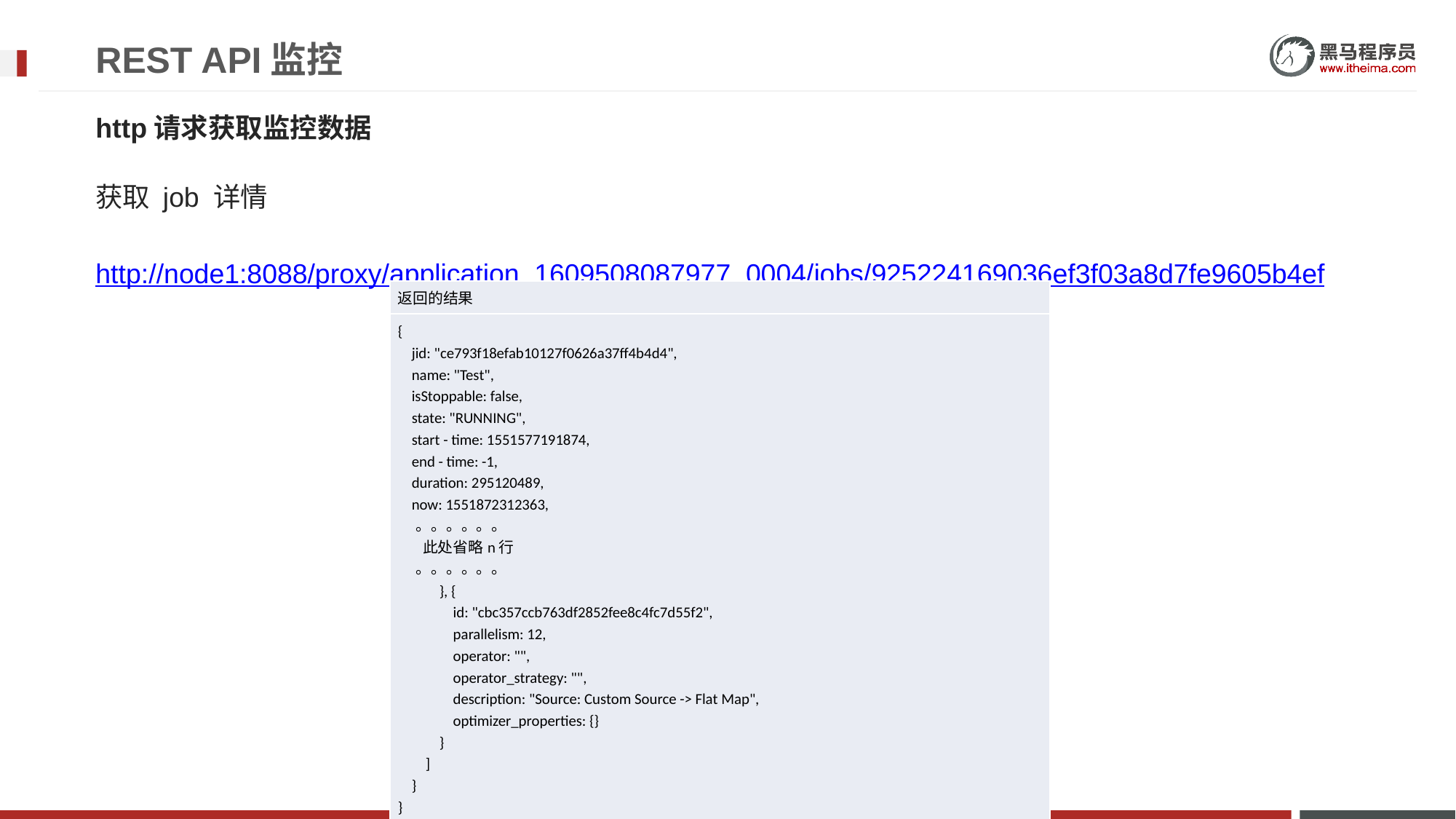

# REST API监控
http请求获取监控数据
获取 job 详情
http://node1:8088/proxy/application_1609508087977_0004/jobs/925224169036ef3f03a8d7fe9605b4ef

| 返回的结果 |
| --- |
| { jid: "ce793f18efab10127f0626a37ff4b4d4", name: "Test", isStoppable: false, state: "RUNNING", start - time: 1551577191874, end - time: -1, duration: 295120489, now: 1551872312363, 。。。。。。 此处省略n行 。。。。。。 }, { id: "cbc357ccb763df2852fee8c4fc7d55f2", parallelism: 12, operator: "", operator\_strategy: "", description: "Source: Custom Source -> Flat Map", optimizer\_properties: {} } ] } } |